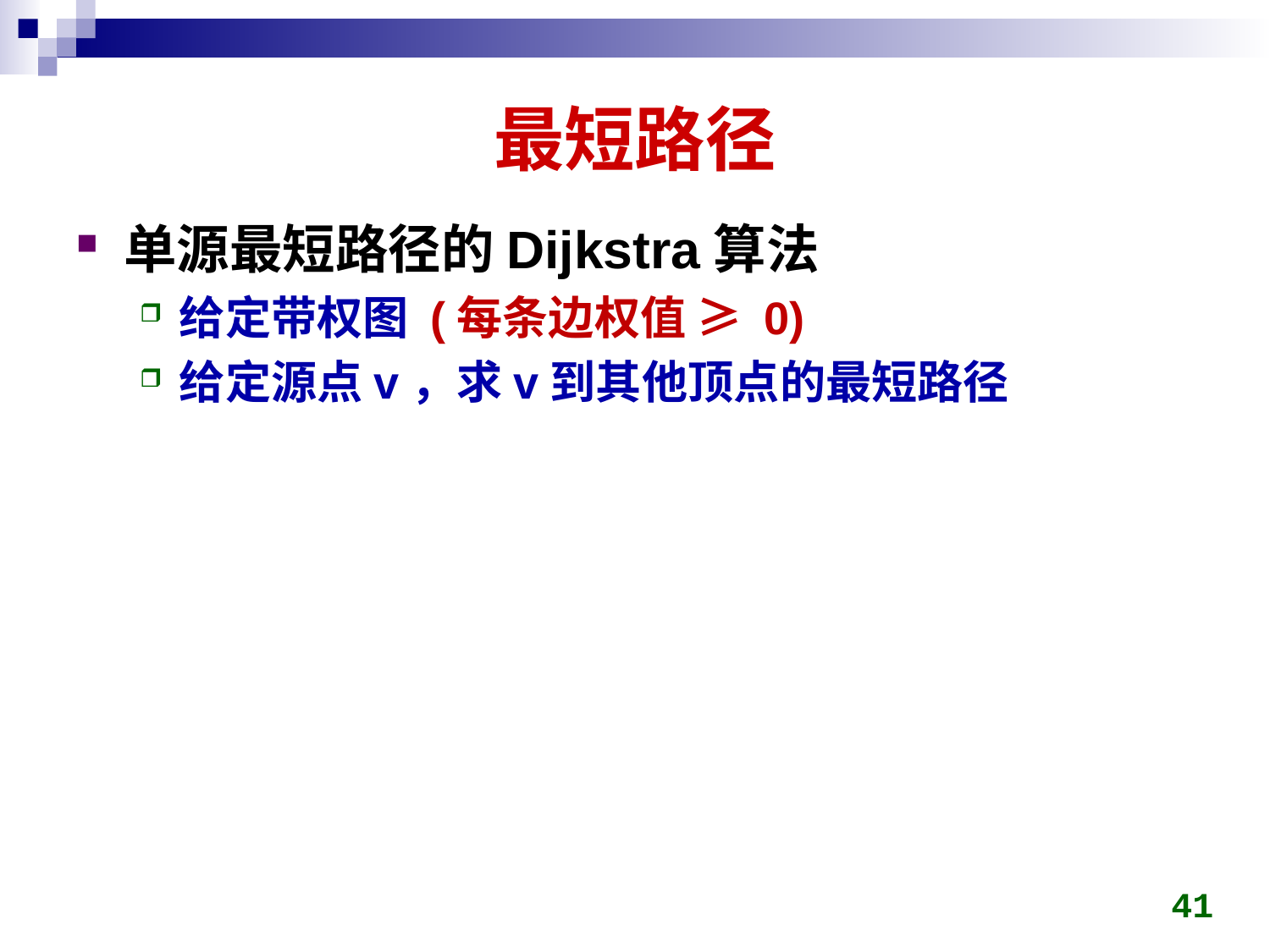

# 最短路径
单源最短路径的Dijkstra算法
给定带权图 (每条边权值 ≥ 0)
给定源点v，求v到其他顶点的最短路径
41